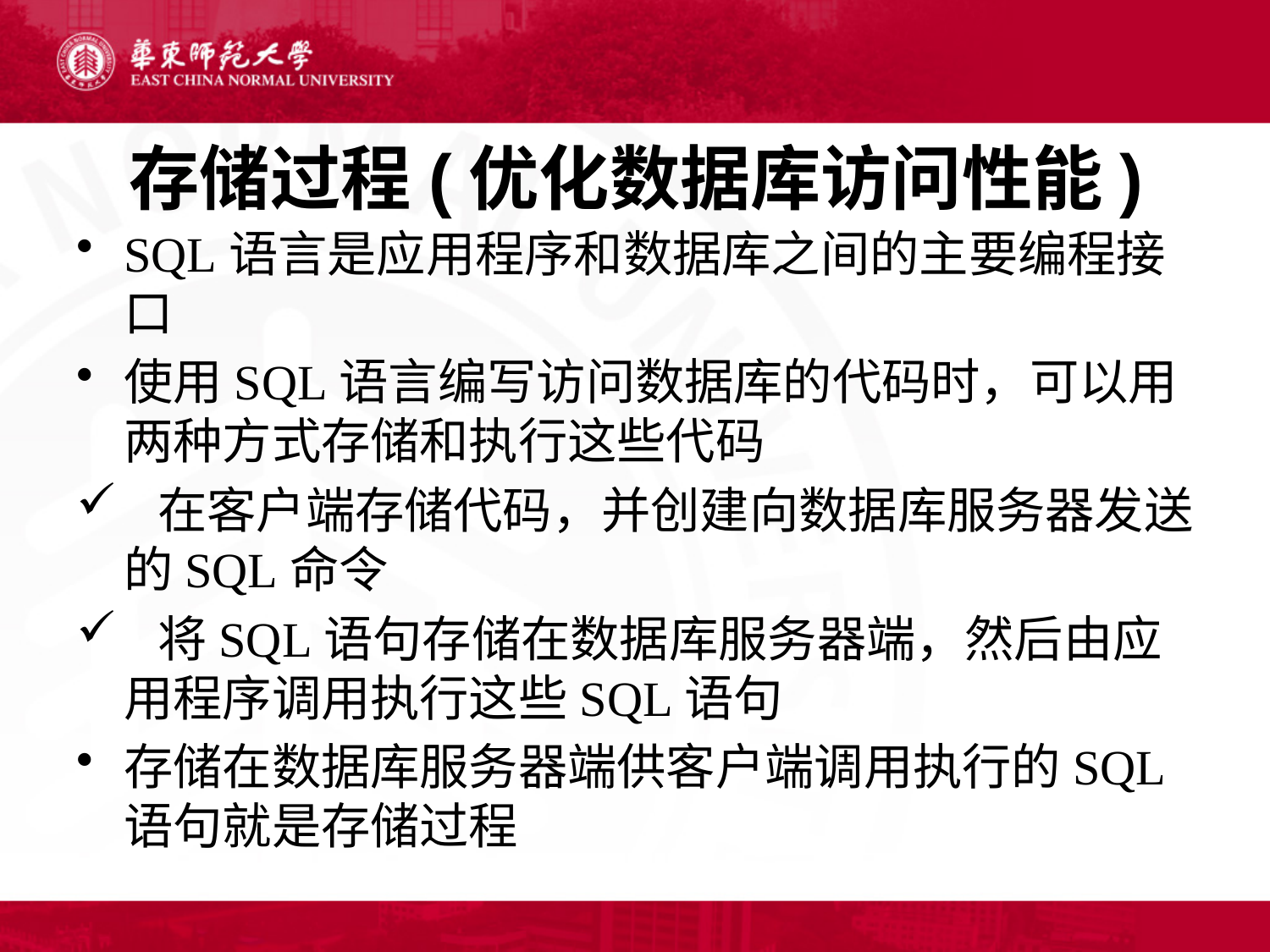

# 存储过程(优化数据库访问性能)
SQL语言是应用程序和数据库之间的主要编程接口
使用SQL语言编写访问数据库的代码时，可以用两种方式存储和执行这些代码
  在客户端存储代码，并创建向数据库服务器发送的SQL命令
  将SQL语句存储在数据库服务器端，然后由应用程序调用执行这些SQL语句
存储在数据库服务器端供客户端调用执行的SQL语句就是存储过程